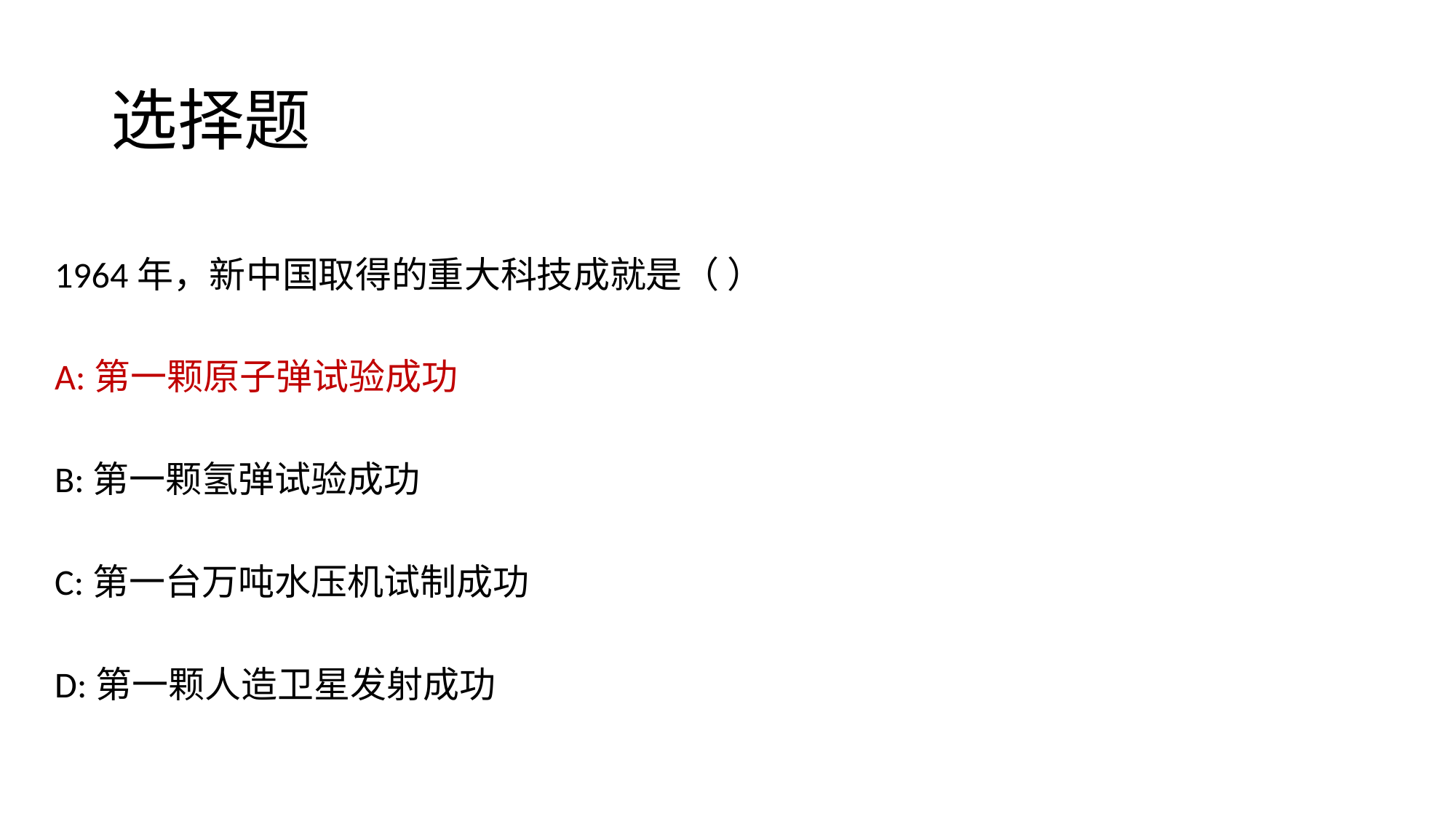

# 选择题
1964年，新中国取得的重大科技成就是（ ）
A:第一颗原子弹试验成功
B:第一颗氢弹试验成功
C:第一台万吨水压机试制成功
D:第一颗人造卫星发射成功